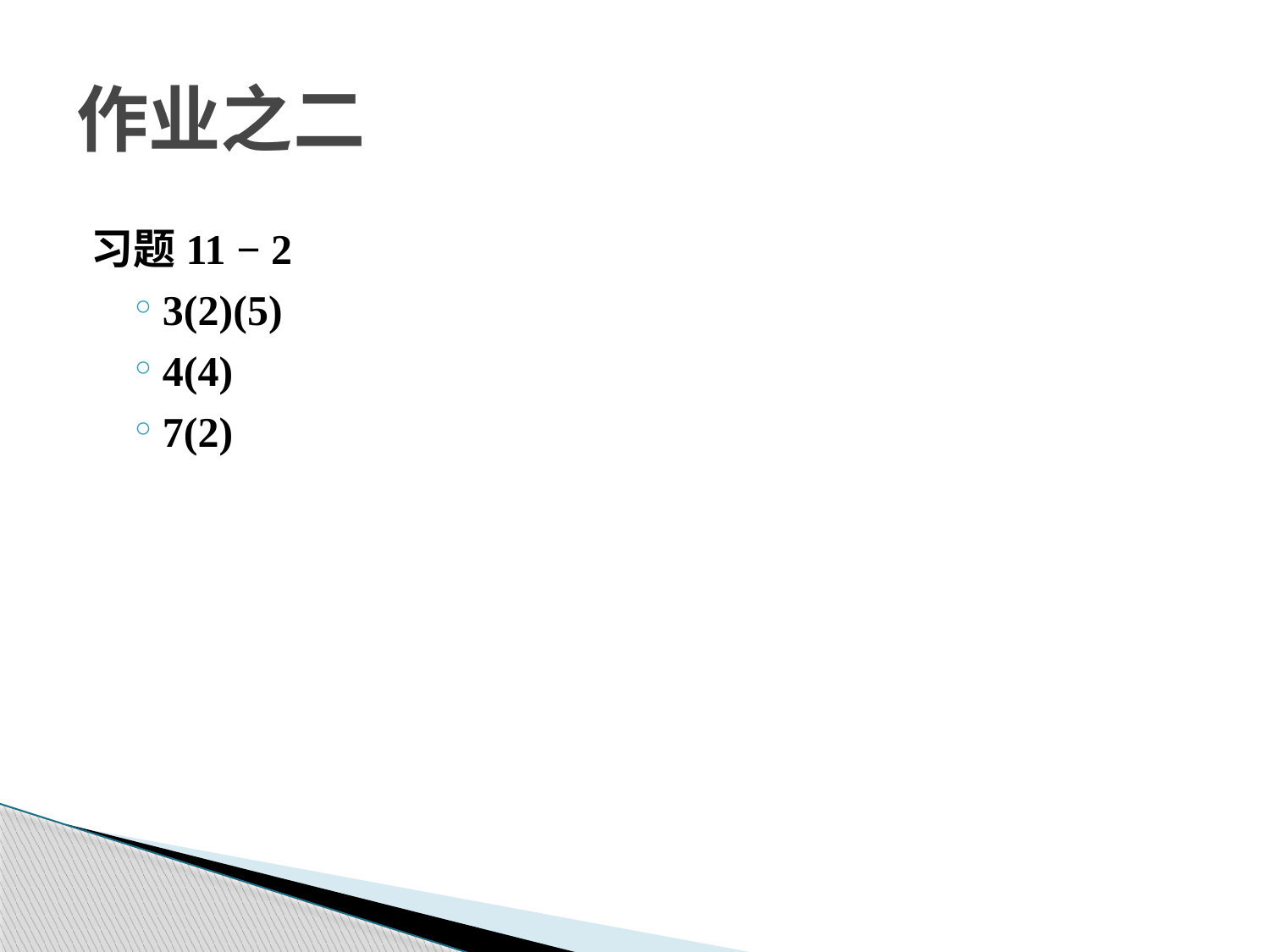

习题11 − 2
3(2)(5)
4(4)
7(2)
作业之二